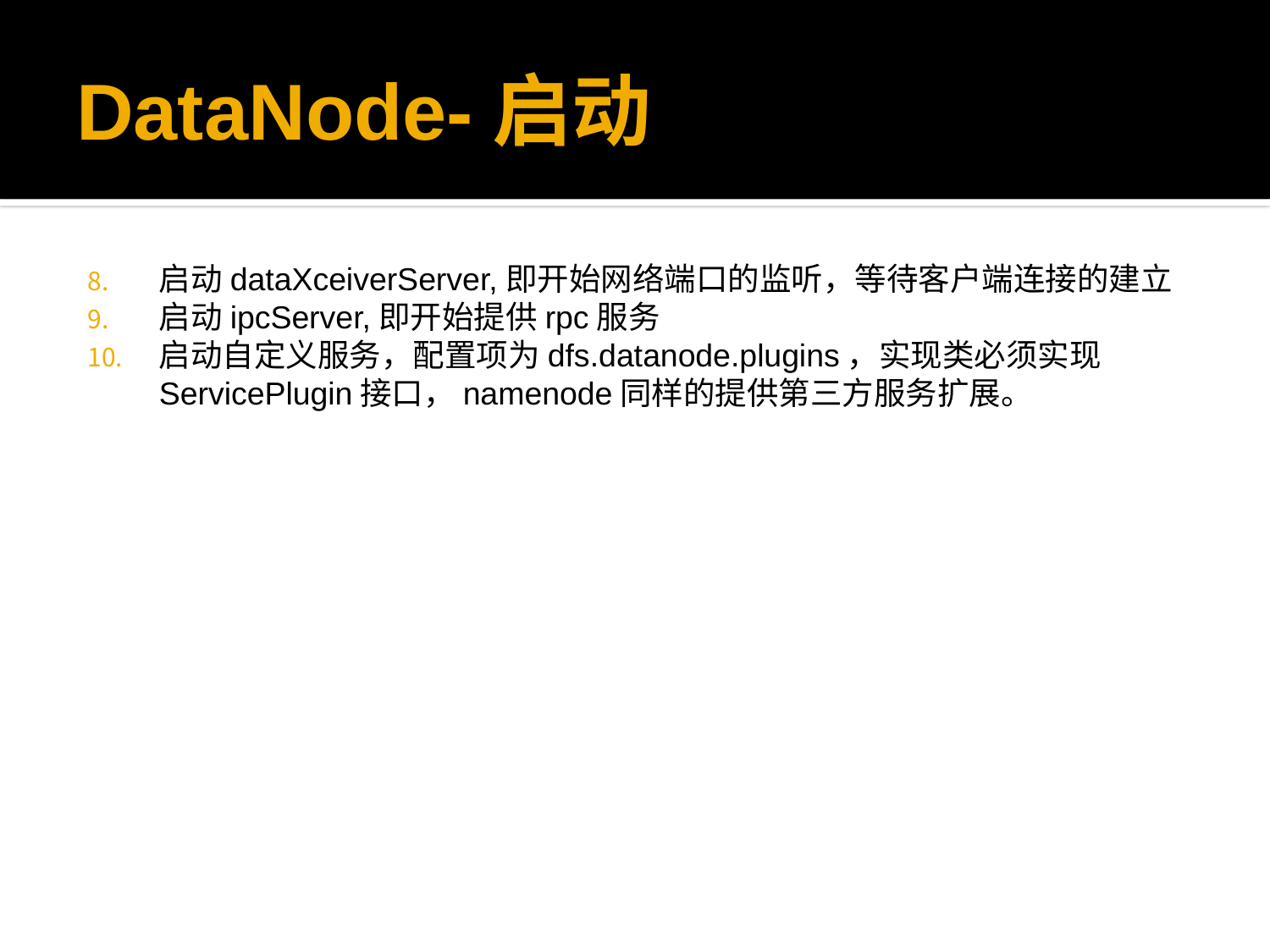

# DataNode-启动
启动dataXceiverServer,即开始网络端口的监听，等待客户端连接的建立
启动ipcServer,即开始提供rpc服务
启动自定义服务，配置项为dfs.datanode.plugins，实现类必须实现ServicePlugin接口，namenode同样的提供第三方服务扩展。